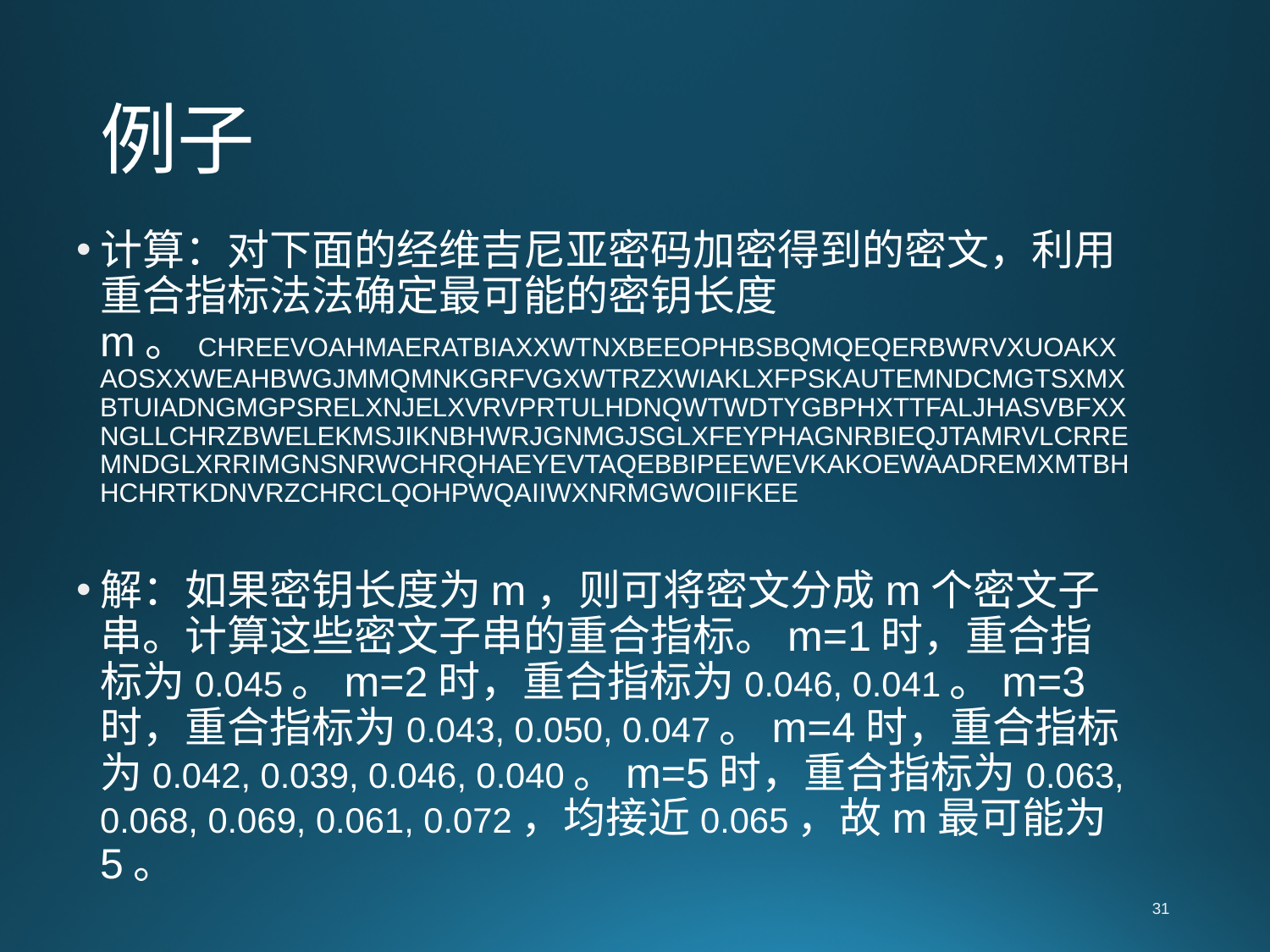

# 例子
计算：对下面的经维吉尼亚密码加密得到的密文，利用重合指标法法确定最可能的密钥长度m。CHREEVOAHMAERATBIAXXWTNXBEEOPHBSBQMQEQERBWRVXUOAKXAOSXXWEAHBWGJMMQMNKGRFVGXWTRZXWIAKLXFPSKAUTEMNDCMGTSXMXBTUIADNGMGPSRELXNJELXVRVPRTULHDNQWTWDTYGBPHXTTFALJHASVBFXXNGLLCHRZBWELEKMSJIKNBHWRJGNMGJSGLXFEYPHAGNRBIEQJTAMRVLCRREMNDGLXRRIMGNSNRWCHRQHAEYEVTAQEBBIPEEWEVKAKOEWAADREMXMTBHHCHRTKDNVRZCHRCLQOHPWQAIIWXNRMGWOIIFKEE

解：如果密钥长度为m，则可将密文分成m个密文子串。计算这些密文子串的重合指标。m=1时，重合指标为0.045。m=2时，重合指标为0.046, 0.041。m=3时，重合指标为0.043, 0.050, 0.047。m=4时，重合指标为0.042, 0.039, 0.046, 0.040。m=5时，重合指标为0.063, 0.068, 0.069, 0.061, 0.072，均接近0.065，故m最可能为5。
31